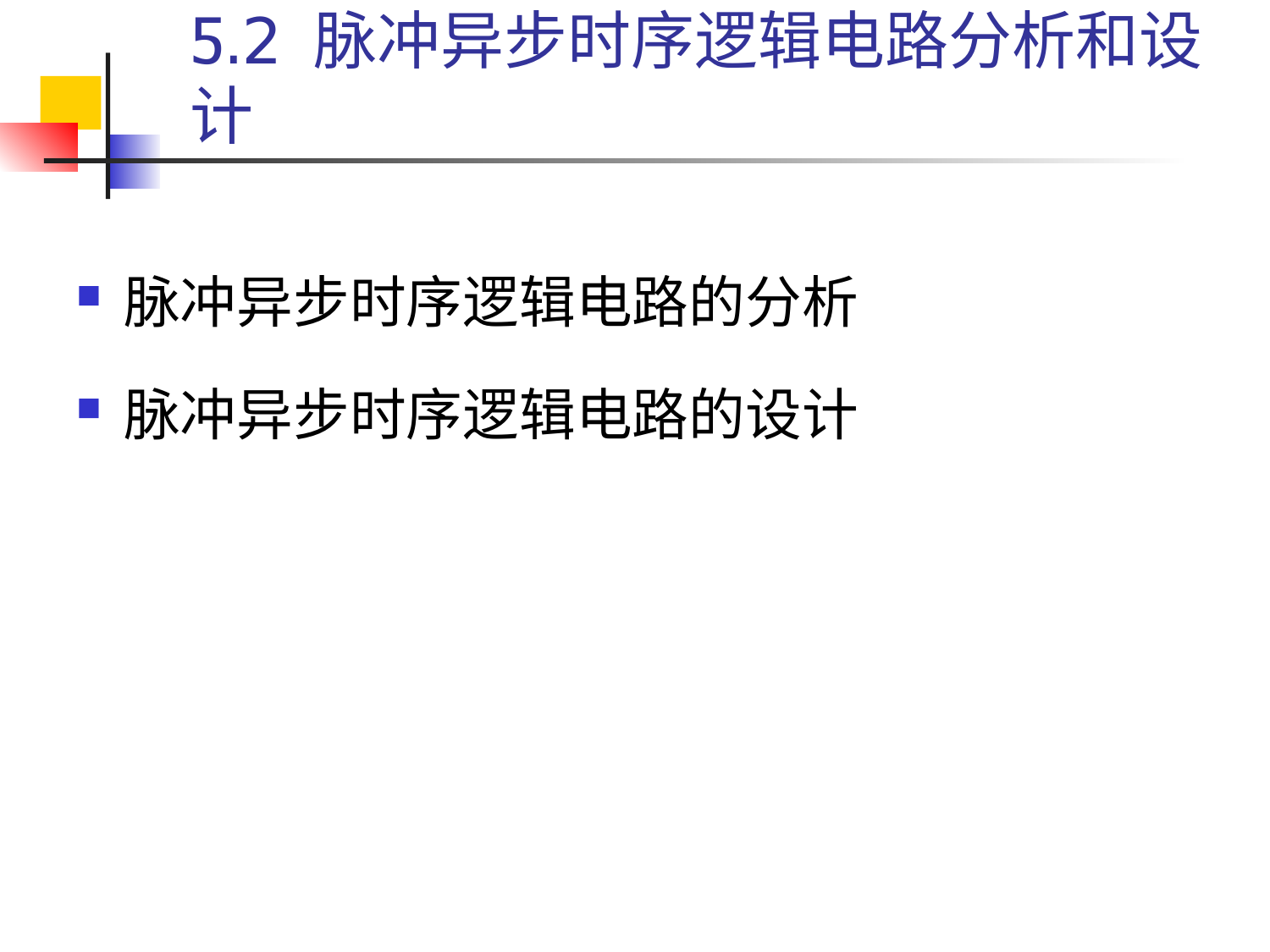

# 5.2 脉冲异步时序逻辑电路分析和设计
脉冲异步时序逻辑电路的分析
脉冲异步时序逻辑电路的设计